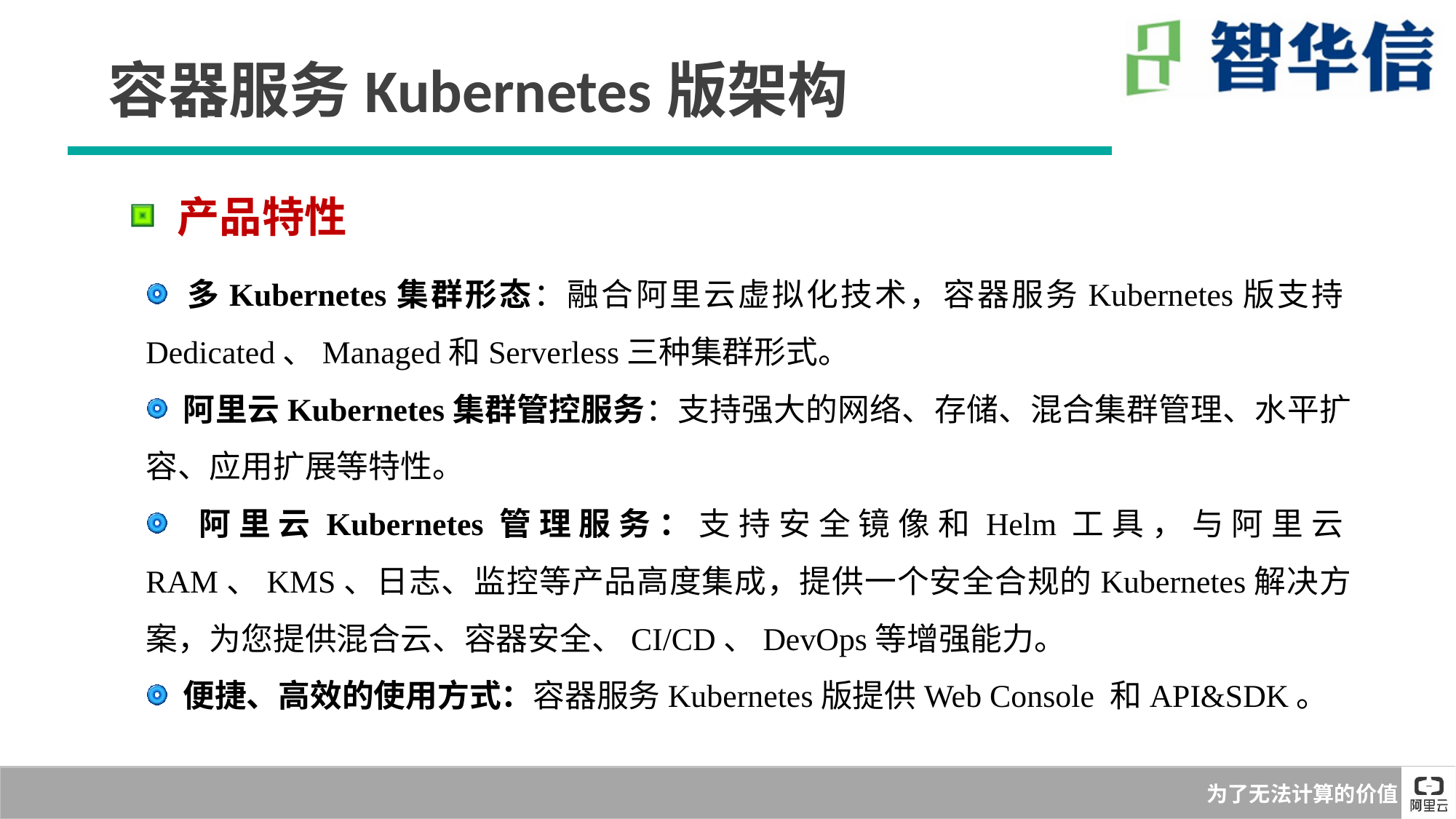

容器服务Kubernetes版架构
 产品特性
 多Kubernetes集群形态：融合阿里云虚拟化技术，容器服务Kubernetes版支持Dedicated、Managed和Serverless三种集群形式。
 阿里云Kubernetes集群管控服务：支持强大的网络、存储、混合集群管理、水平扩容、应用扩展等特性。
 阿里云Kubernetes管理服务：支持安全镜像和Helm工具，与阿里云RAM、KMS、日志、监控等产品高度集成，提供一个安全合规的Kubernetes解决方案，为您提供混合云、容器安全、CI/CD、DevOps等增强能力。
 便捷、高效的使用方式：容器服务Kubernetes版提供Web Console 和API&SDK。